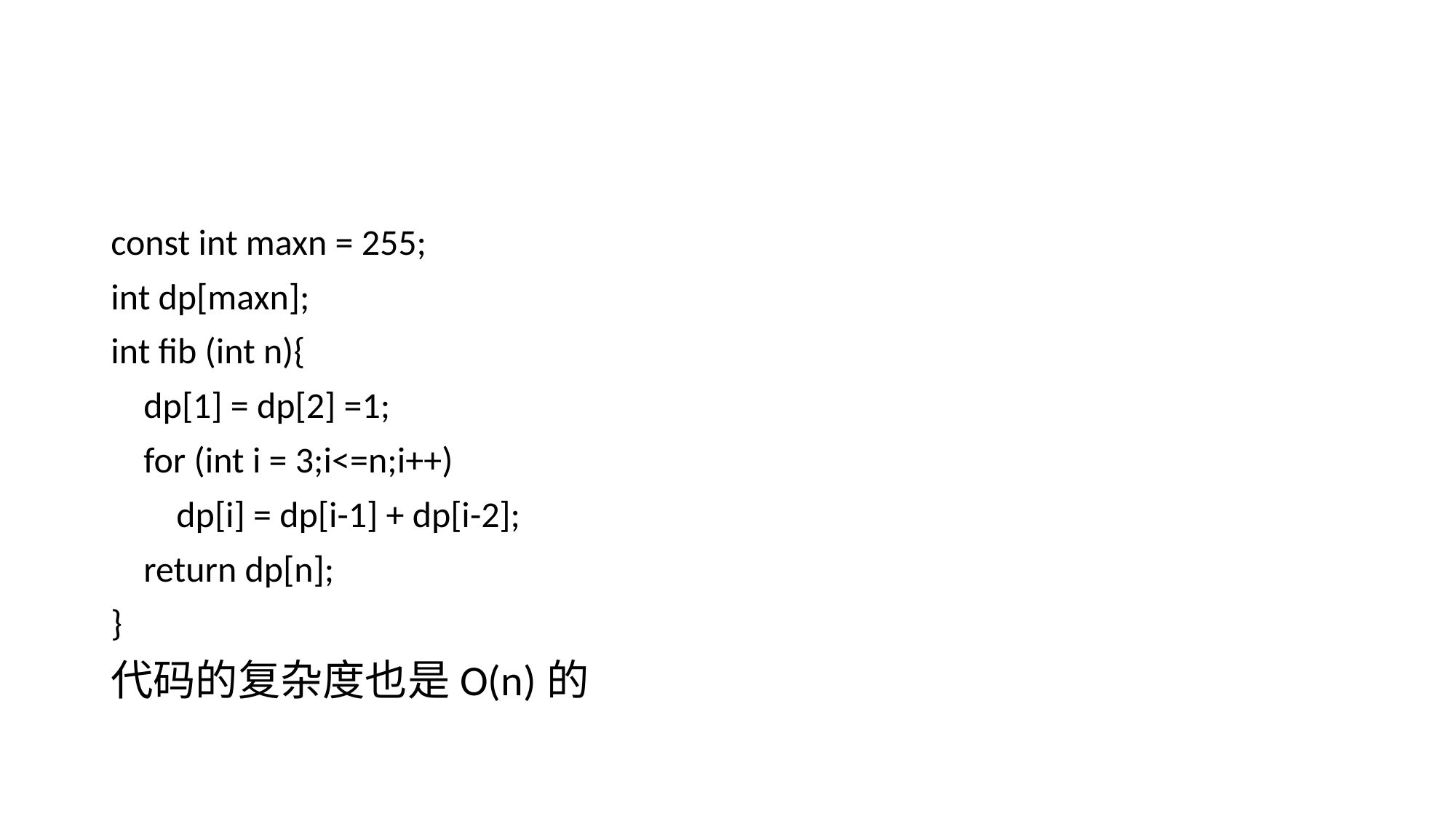

const int maxn = 255;
int dp[maxn];
int fib (int n){
    dp[1] = dp[2] =1;
    for (int i = 3;i<=n;i++)
        dp[i] = dp[i-1] + dp[i-2];
    return dp[n];
}
代码的复杂度也是O(n)的